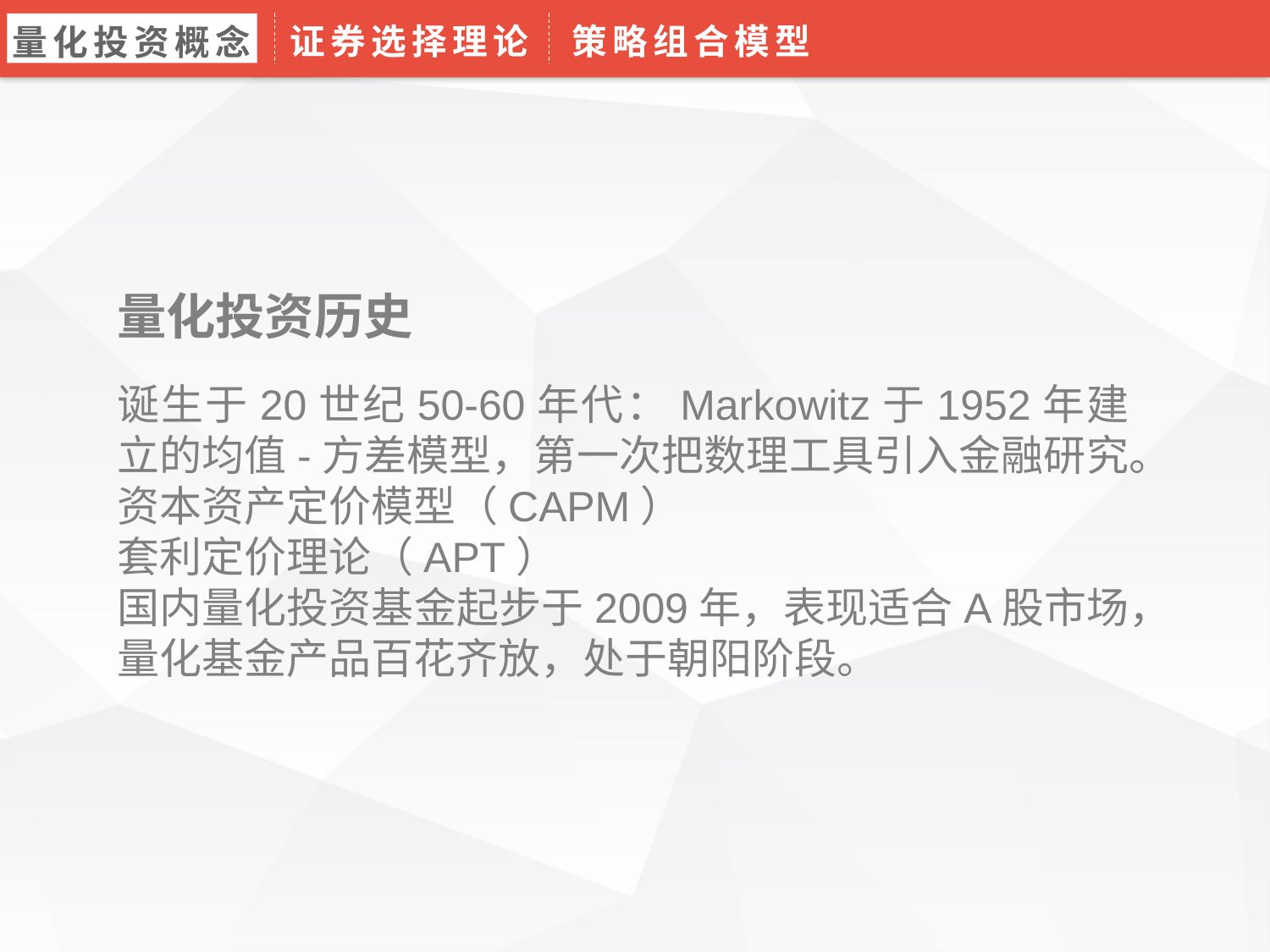

证券选择理论
策略组合模型
量化投资概念

量化投资历史
诞生于20世纪50-60年代：Markowitz于1952年建立的均值-方差模型，第一次把数理工具引入金融研究。
资本资产定价模型（CAPM）
套利定价理论（APT）
国内量化投资基金起步于2009年，表现适合A股市场，量化基金产品百花齐放，处于朝阳阶段。